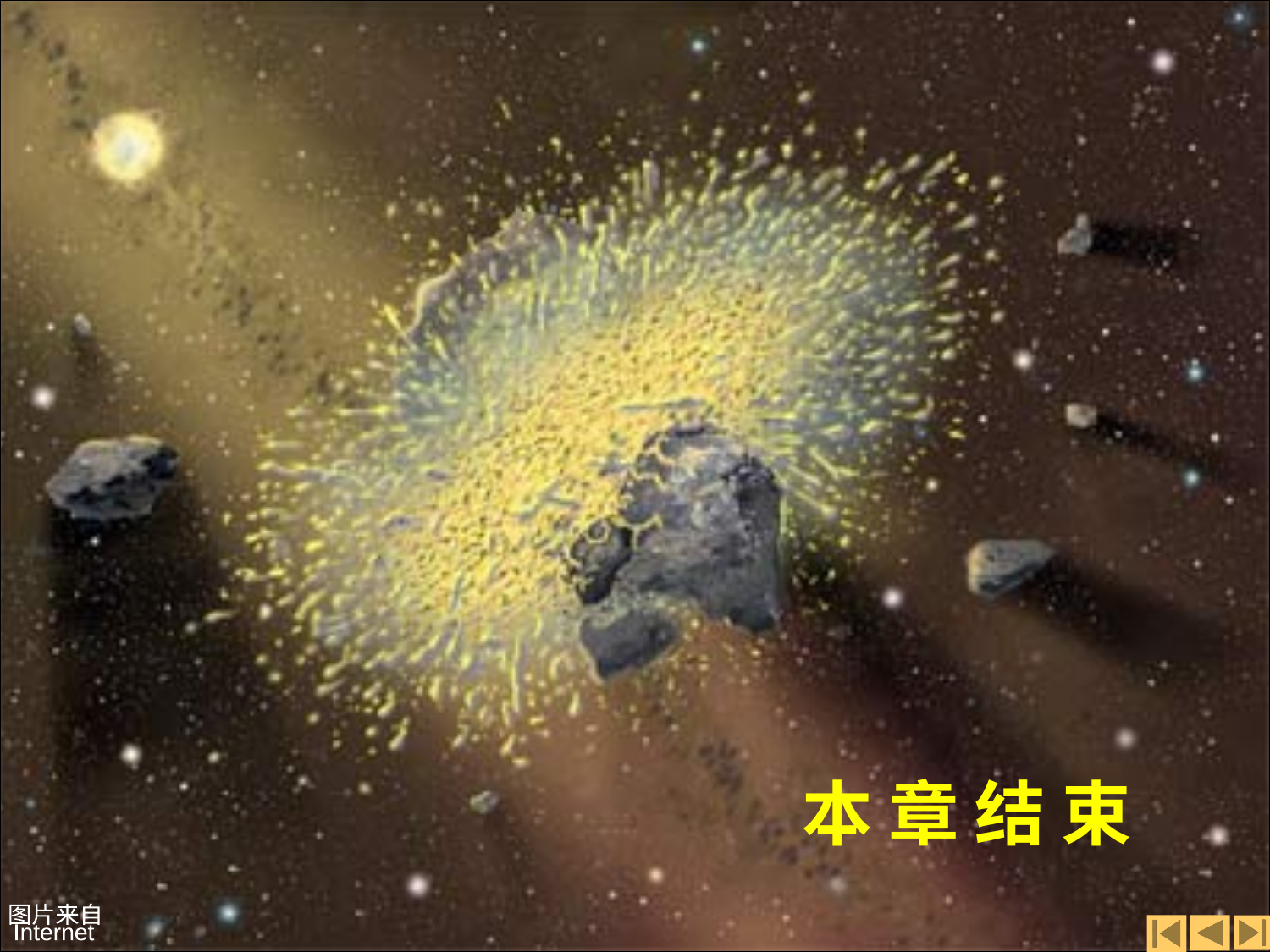

# 本 章 结 束
图片来自
Internet